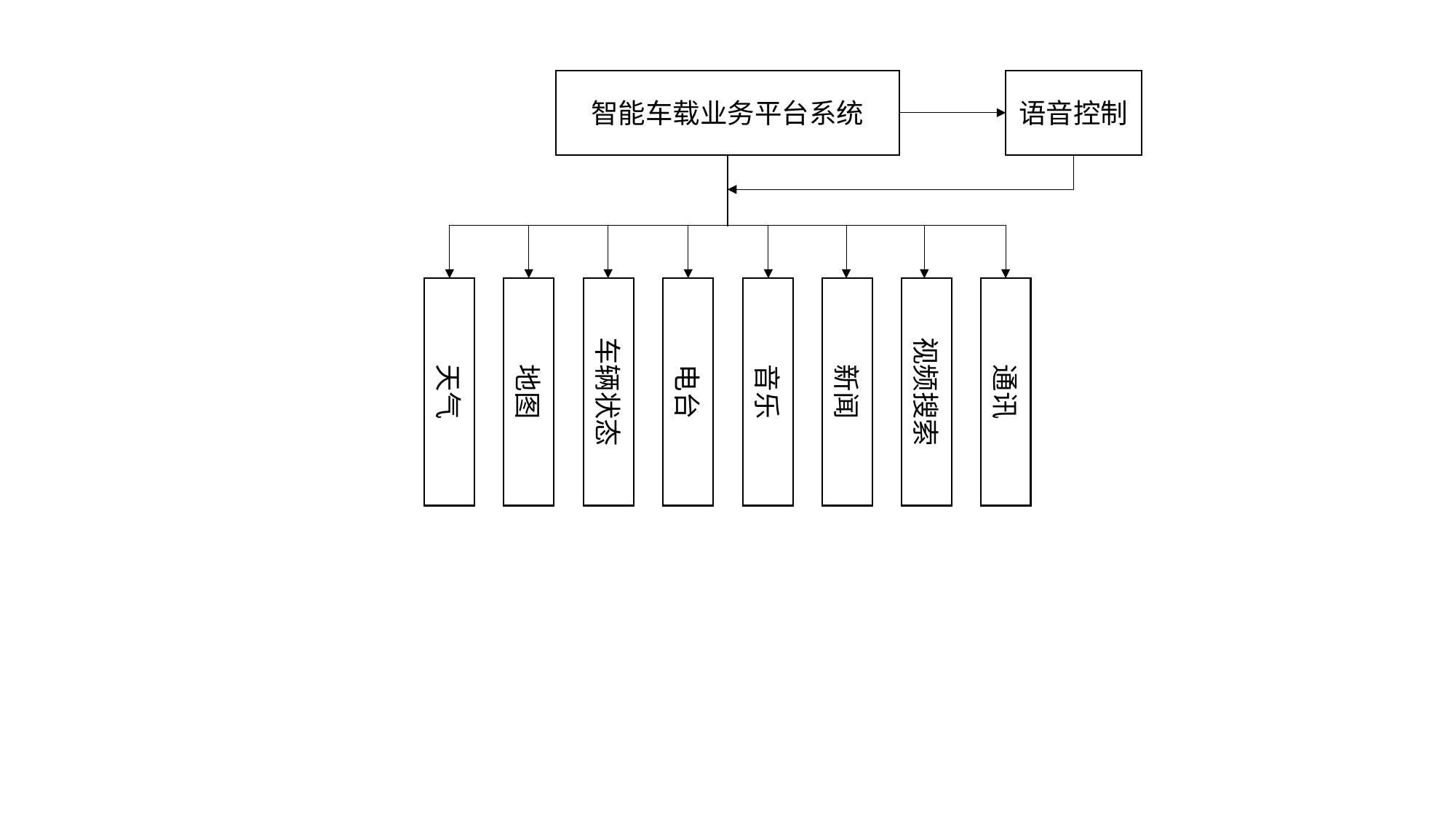

智能车载业务平台系统
语音控制
视频搜索
通讯
电台
音乐
新闻
地图
车辆状态
天气